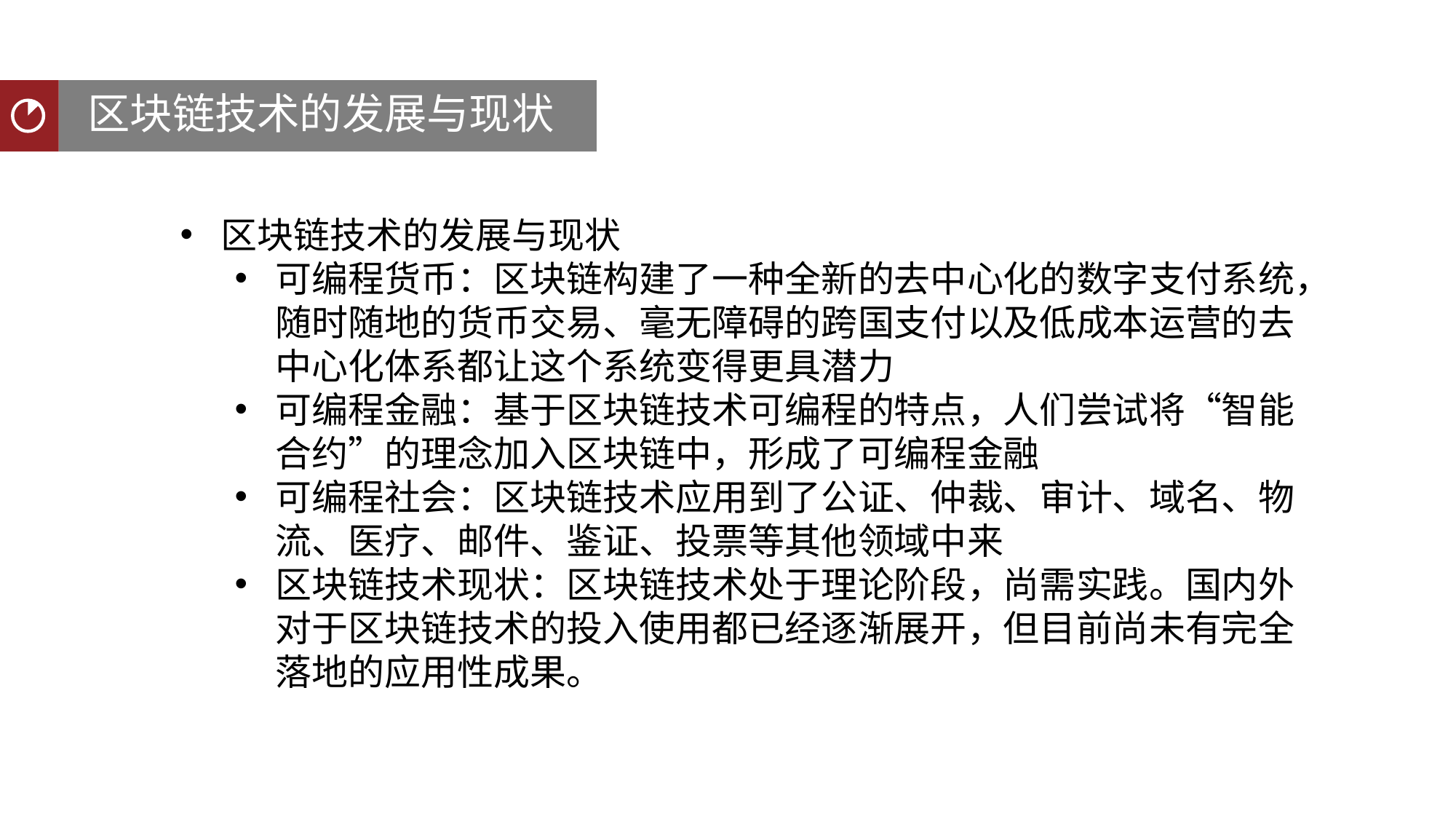

区块链技术的发展与现状
区块链技术的发展与现状
可编程货币：区块链构建了一种全新的去中心化的数字支付系统，随时随地的货币交易、毫无障碍的跨国支付以及低成本运营的去中心化体系都让这个系统变得更具潜力
可编程金融：基于区块链技术可编程的特点，人们尝试将“智能合约”的理念加入区块链中，形成了可编程金融
可编程社会：区块链技术应用到了公证、仲裁、审计、域名、物流、医疗、邮件、鉴证、投票等其他领域中来
区块链技术现状：区块链技术处于理论阶段，尚需实践。国内外对于区块链技术的投入使用都已经逐渐展开，但目前尚未有完全落地的应用性成果。